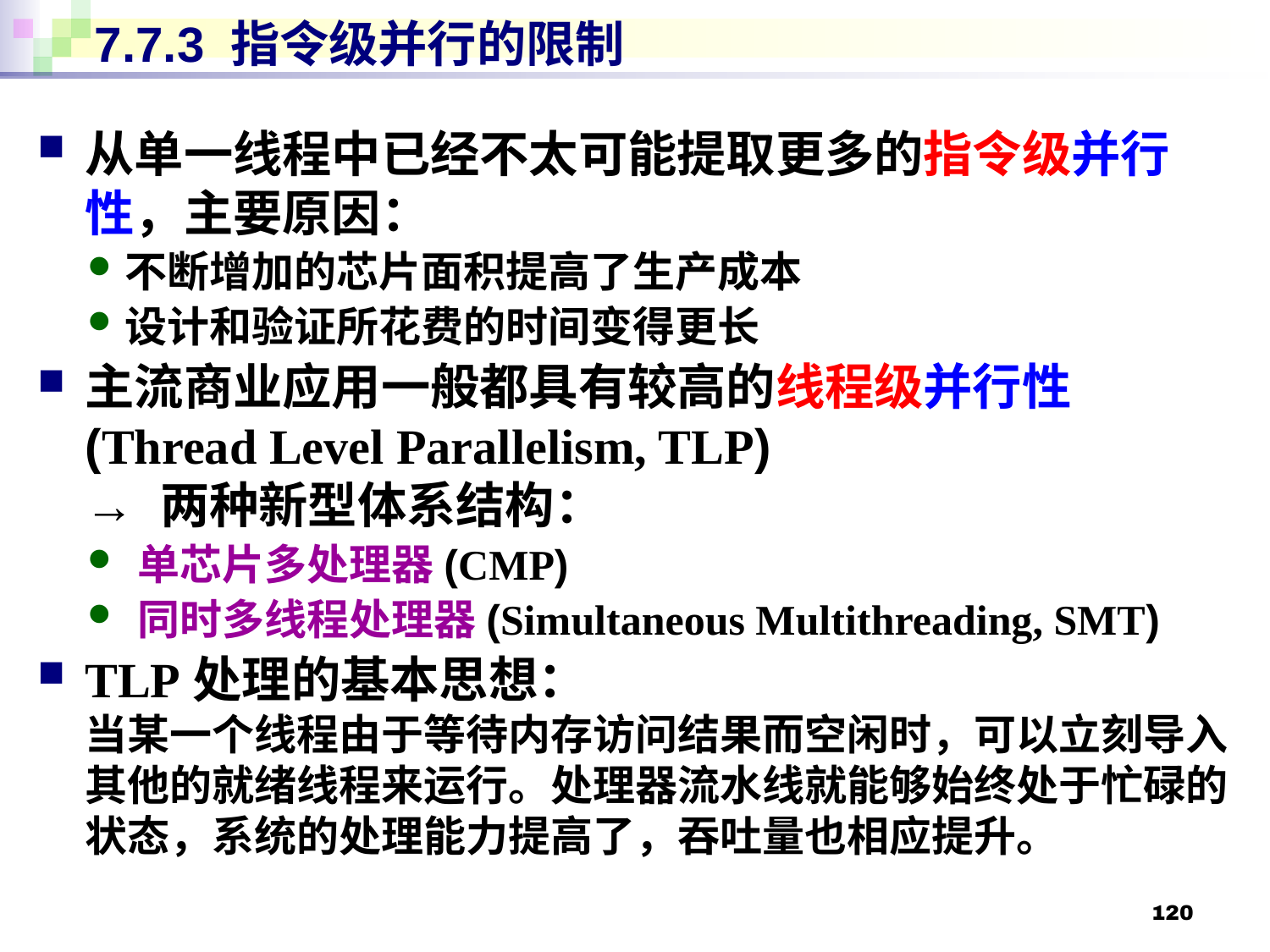

# 7.7.3 指令级并行的限制
从单一线程中已经不太可能提取更多的指令级并行性，主要原因：
不断增加的芯片面积提高了生产成本
设计和验证所花费的时间变得更长
主流商业应用一般都具有较高的线程级并行性(Thread Level Parallelism, TLP)
→ 两种新型体系结构：
单芯片多处理器(CMP)
同时多线程处理器(Simultaneous Multithreading, SMT)
TLP处理的基本思想：
当某一个线程由于等待内存访问结果而空闲时，可以立刻导入其他的就绪线程来运行。处理器流水线就能够始终处于忙碌的状态，系统的处理能力提高了，吞吐量也相应提升。
120